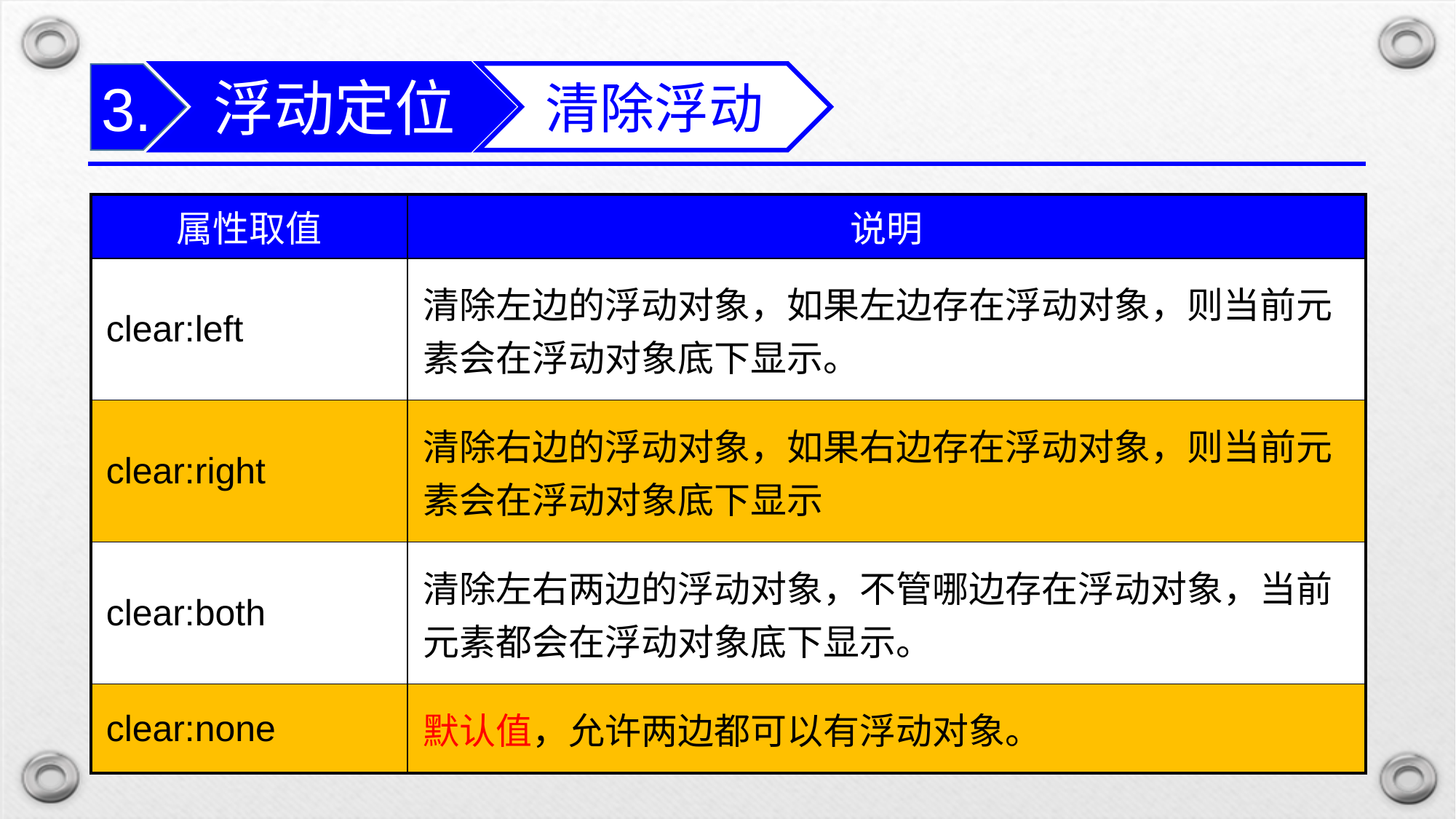

浮动定位

清除浮动
3.
| 属性取值 | 说明 |
| --- | --- |
| clear:left | 清除左边的浮动对象，如果左边存在浮动对象，则当前元素会在浮动对象底下显示。 |
| clear:right | 清除右边的浮动对象，如果右边存在浮动对象，则当前元素会在浮动对象底下显示 |
| clear:both | 清除左右两边的浮动对象，不管哪边存在浮动对象，当前元素都会在浮动对象底下显示。 |
| clear:none | 默认值，允许两边都可以有浮动对象。 |